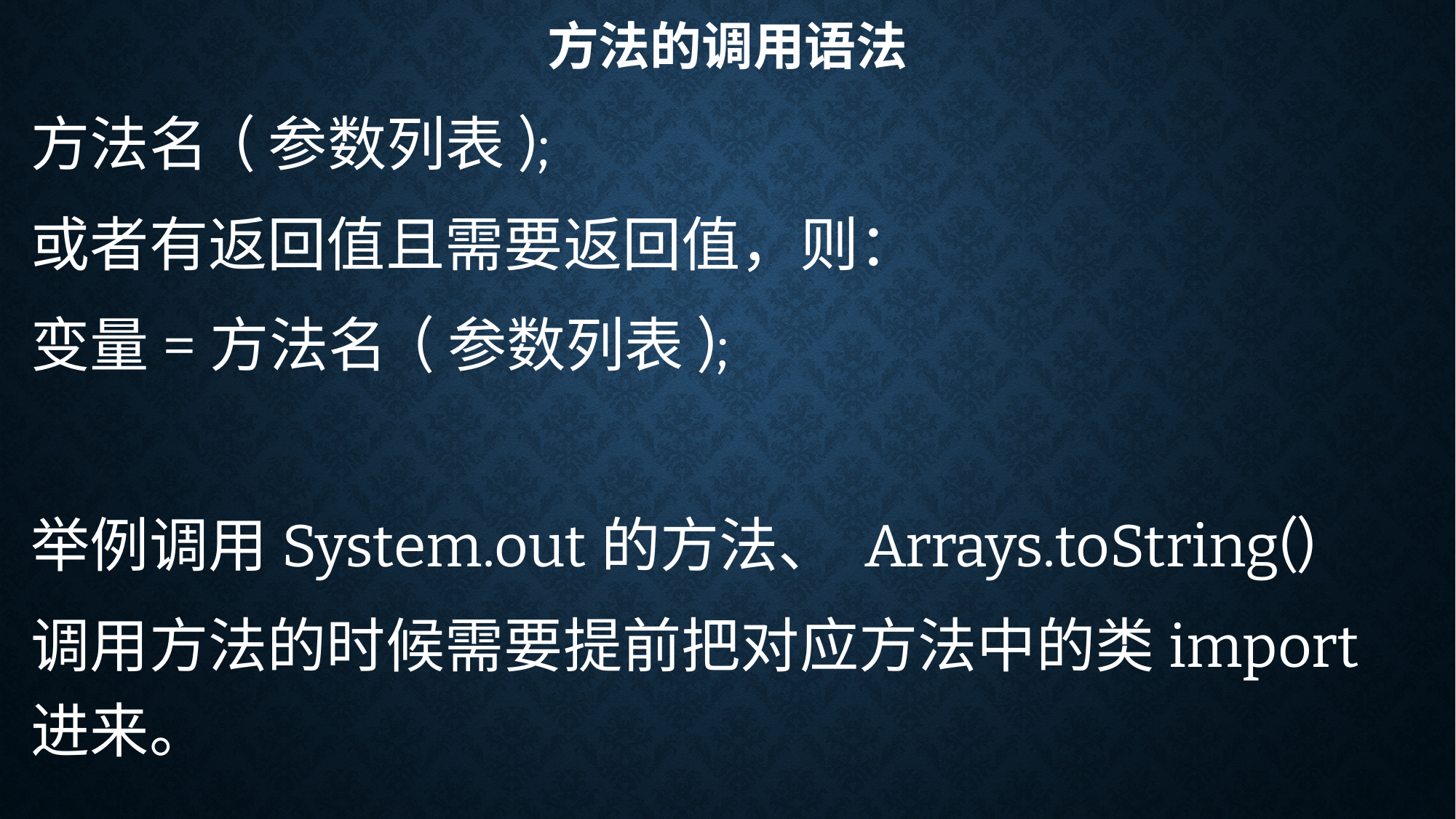

# 方法的调用语法
方法名 (参数列表);
或者有返回值且需要返回值，则：
变量=方法名 (参数列表);

举例调用System.out的方法、 Arrays.toString()
调用方法的时候需要提前把对应方法中的类import进来。